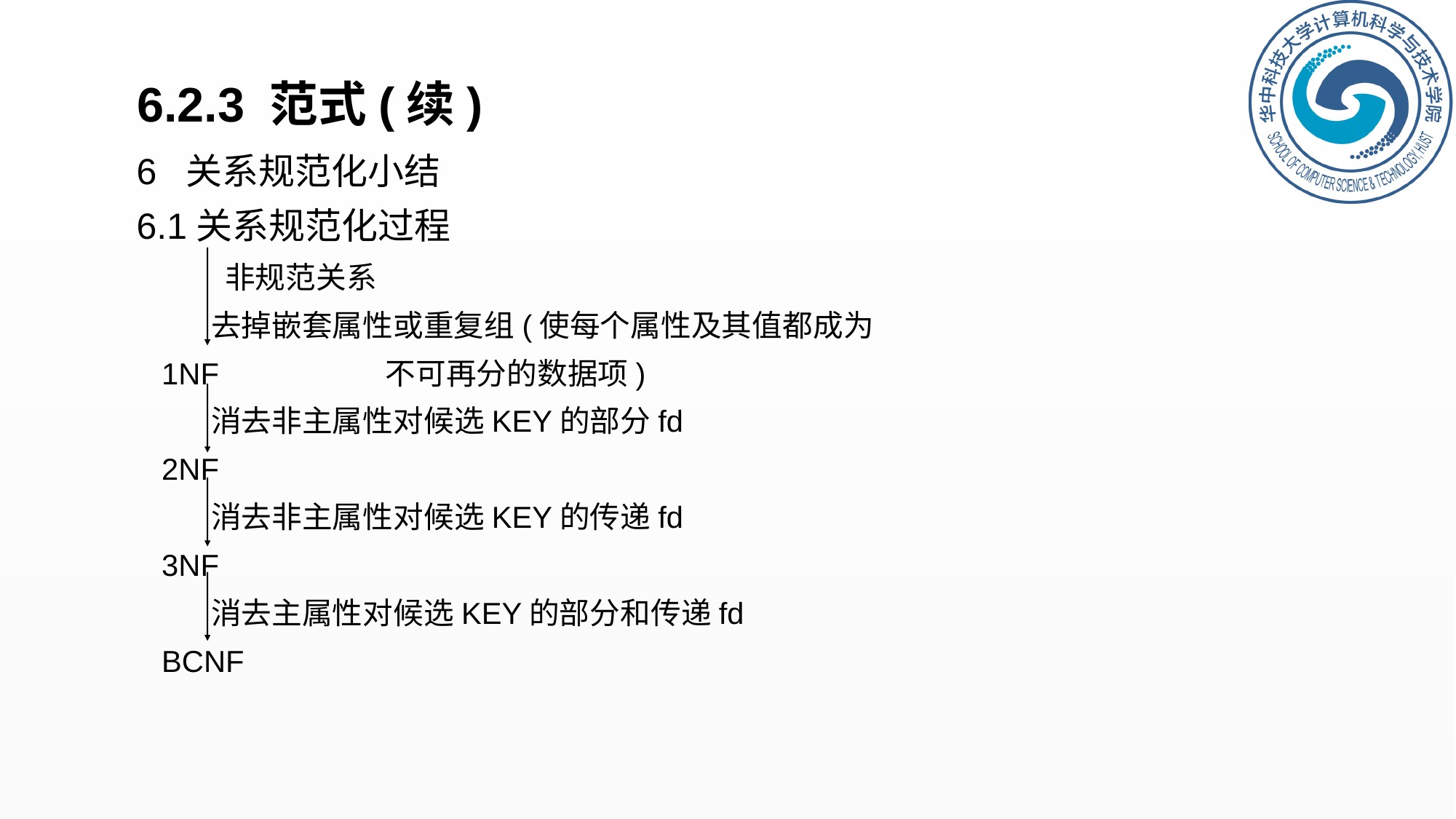

# 6.2.3 范式(续)
6  关系规范化小结
6.1关系规范化过程
	        非规范关系
          去掉嵌套属性或重复组(使每个属性及其值都成为
   1NF                   不可再分的数据项)
          消去非主属性对候选KEY的部分fd
   2NF
          消去非主属性对候选KEY的传递fd
   3NF
          消去主属性对候选KEY的部分和传递fd
   BCNF